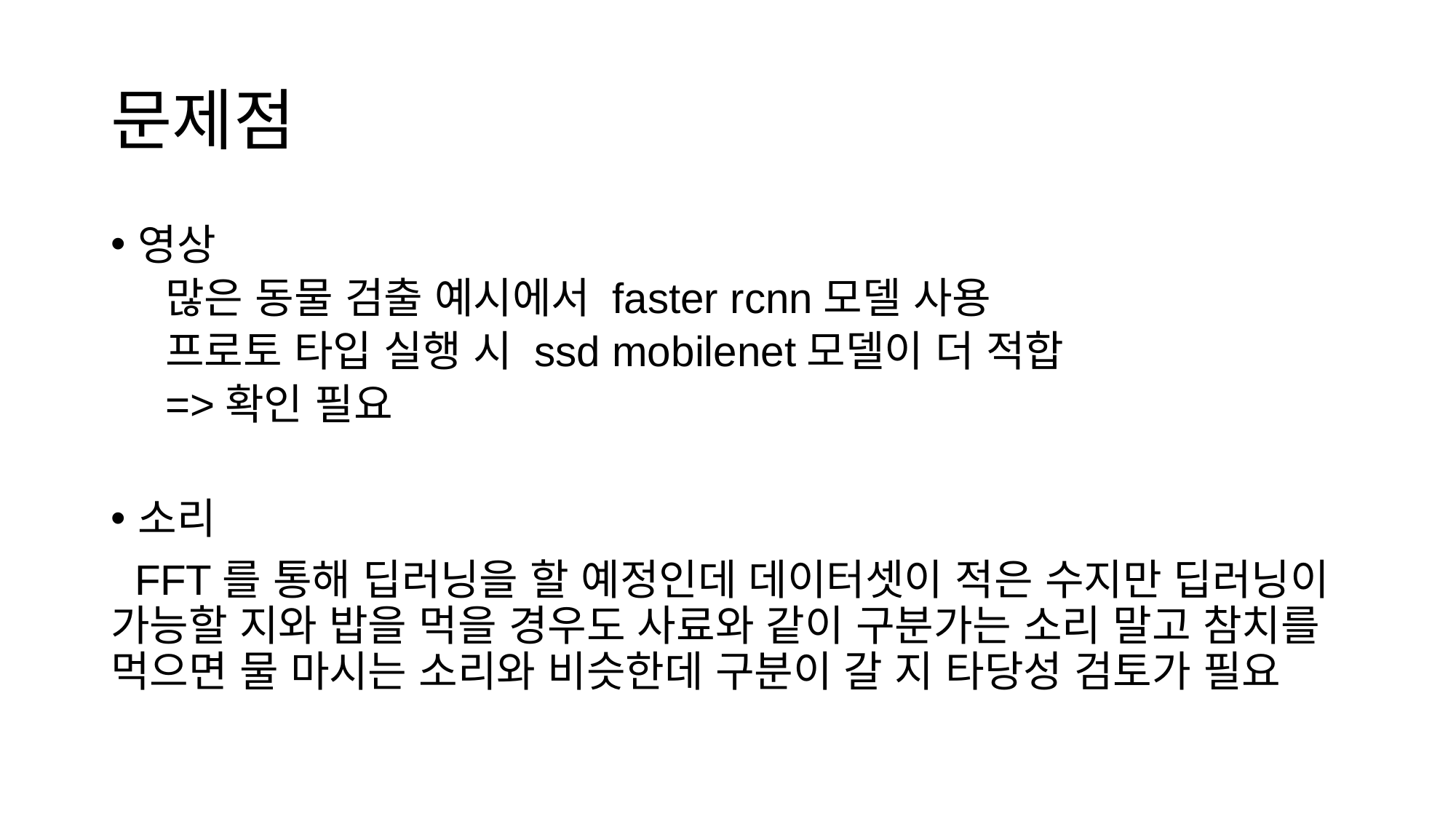

# 문제점
영상
많은 동물 검출 예시에서 faster rcnn모델 사용
프로토 타입 실행 시 ssd mobilenet모델이 더 적합
=>확인 필요

소리
  FFT를 통해 딥러닝을 할 예정인데 데이터셋이 적은 수지만 딥러닝이 가능할 지와 밥을 먹을 경우도 사료와 같이 구분가는 소리 말고 참치를 먹으면 물 마시는 소리와 비슷한데 구분이 갈 지 타당성 검토가 필요